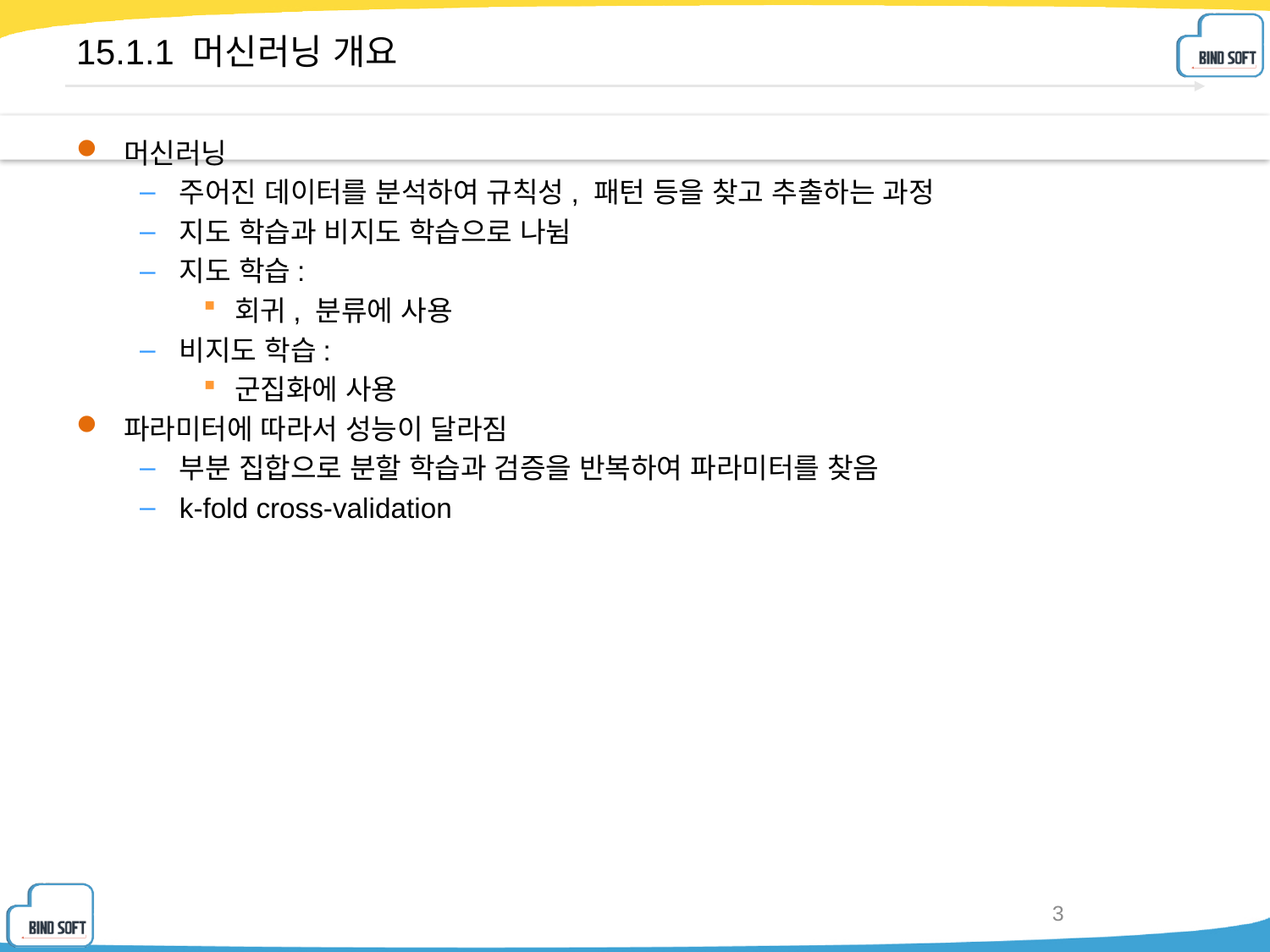

# 15.1.1 머신러닝 개요
머신러닝
주어진 데이터를 분석하여 규칙성, 패턴 등을 찾고 추출하는 과정
지도 학습과 비지도 학습으로 나뉨
지도 학습:
회귀, 분류에 사용
비지도 학습:
군집화에 사용
파라미터에 따라서 성능이 달라짐
부분 집합으로 분할 학습과 검증을 반복하여 파라미터를 찾음
k-fold cross-validation

3